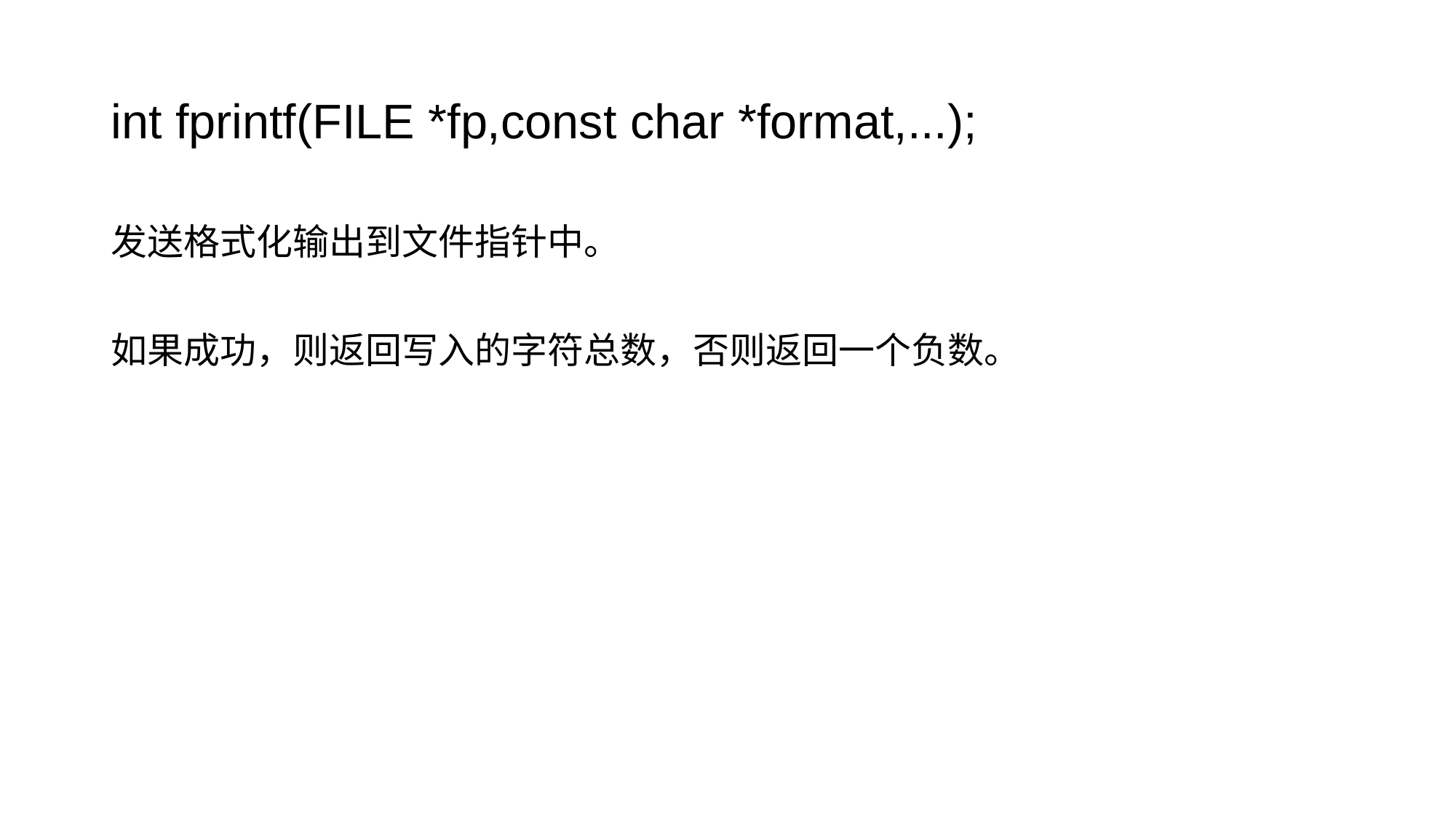

# int fprintf(FILE *fp,const char *format,...);
发送格式化输出到文件指针中。

如果成功，则返回写入的字符总数，否则返回一个负数。